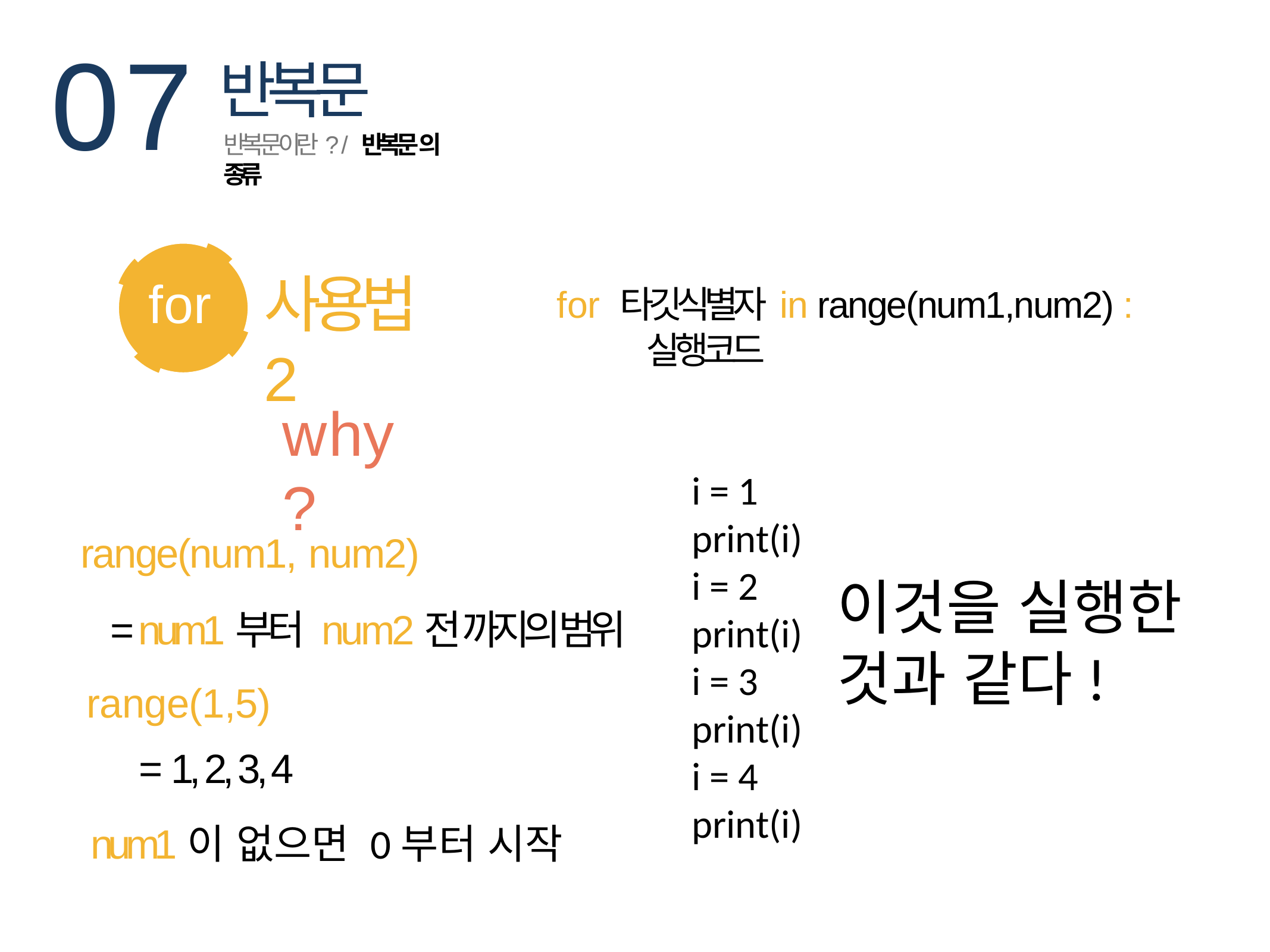

07
for
반복문
반복문이란? / 반복문의 종류

사용법 2
for 타깃식별자 in range(num1,num2) :  실행코드
why?
i = 1
print(i)
i = 2
print(i)
i = 3
print(i)
i = 4
print(i)

range(num1, num2)
= num1부터 num2전까지의 범위           range(1,5)
=  1, 2, 3, 4
이것을 실행한 것과 같다!
num1이 없으면 0부터 시작